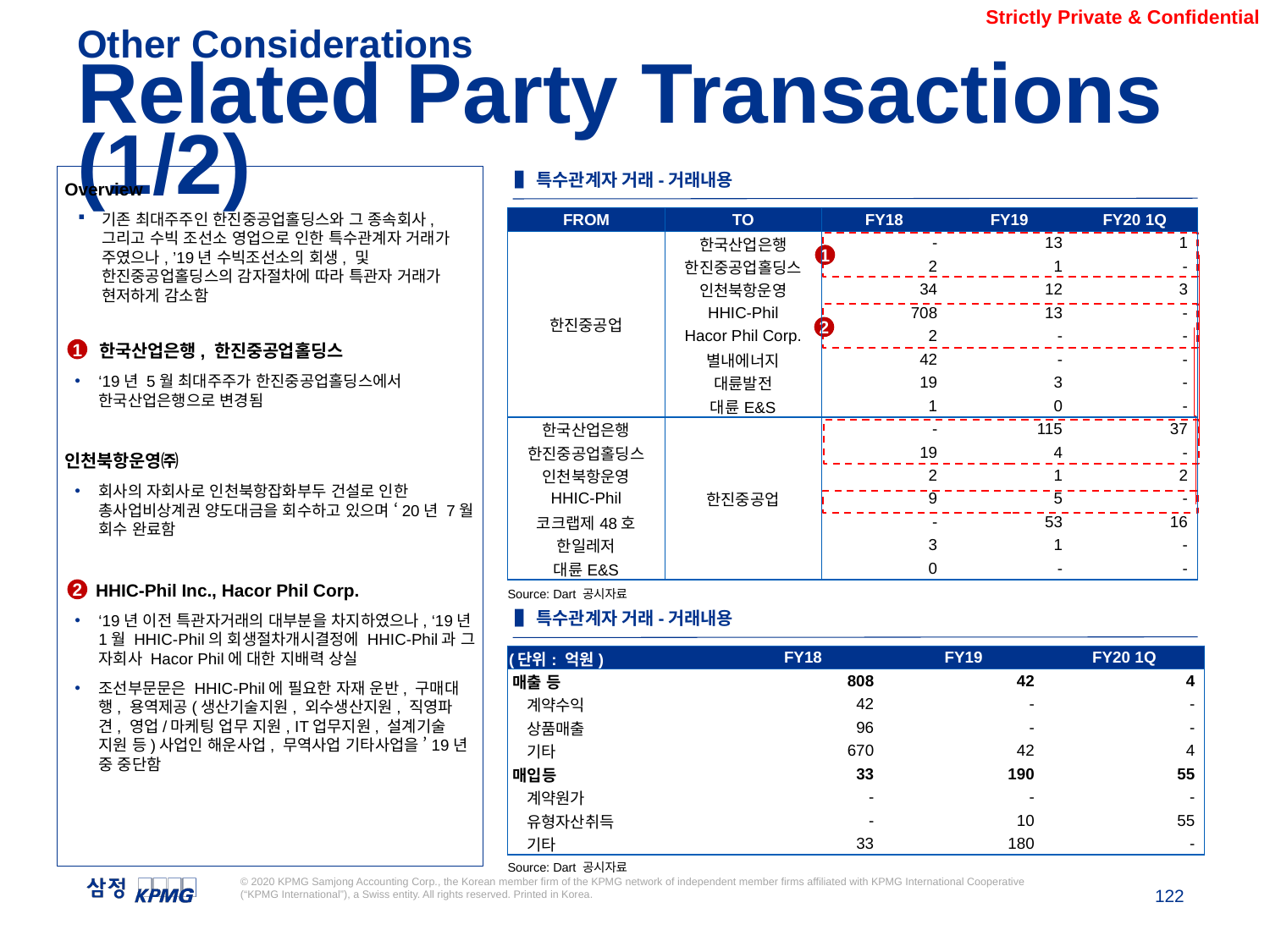

Other Considerations
Related Party Transactions (1/2)
▌특수관계자 거래-거래내용

Overview
기존 최대주주인 한진중공업홀딩스와 그 종속회사, 그리고 수빅 조선소 영업으로 인한 특수관계자 거래가 주였으나, ’19년 수빅조선소의 회생, 및 한진중공업홀딩스의 감자절차에 따라 특관자 거래가 현저하게 감소함

       한국산업은행, 한진중공업홀딩스
‘19년 5월 최대주주가 한진중공업홀딩스에서 한국산업은행으로 변경됨

인천북항운영㈜
회사의 자회사로 인천북항잡화부두 건설로 인한 총사업비상계권 양도대금을 회수하고 있으며 ‘20년 7월 회수 완료함

       HHIC-Phil Inc., Hacor Phil Corp.
‘19년 이전 특관자거래의 대부분을 차지하였으나, ‘19년 1월 HHIC-Phil의 회생절차개시결정에 HHIC-Phil과 그 자회사 Hacor Phil에 대한 지배력 상실
조선부문문은 HHIC-Phil에 필요한 자재 운반, 구매대행, 용역제공(생산기술지원, 외수생산지원, 직영파견, 영업/마케팅 업무 지원, IT업무지원, 설계기술 지원 등)사업인 해운사업, 무역사업 기타사업을 ’19년 중 중단함

| FROM | TO | FY18 | FY19 | FY20 1Q |
| --- | --- | --- | --- | --- |
| 한진중공업 | 한국산업은행 | - | 13 | 1 |
|  | 한진중공업홀딩스 | 2 | 1 | - |
|  | 인천북항운영 | 34 | 12 | 3 |
|  | HHIC-Phil | 708 | 13 | - |
|  | Hacor Phil Corp. | 2 | - | - |
|  | 별내에너지 | 42 | - | - |
|  | 대륜발전 | 19 | 3 | - |
|  | 대륜E&S | 1 | 0 | - |
| 한국산업은행 | 한진중공업 | - | 115 | 37 |
| 한진중공업홀딩스 |  | 19 | 4 | - |
| 인천북항운영 |  | 2 | 1 | 2 |
| HHIC-Phil |  | 9 | 5 | - |
| 코크랩제48호 |  | - | 53 | 16 |
| 한일레저 |  | 3 | 1 | - |
| 대륜E&S |  | 0 | - | - |

A
1

B
2
1

2
Source: Dart 공시자료
▌특수관계자 거래-거래내용

| (단위: 억원) | FY18 | FY19 | FY20 1Q |
| --- | --- | --- | --- |
| 매출 등 | 808 | 42 | 4 |
| 계약수익 | 42 | - | - |
| 상품매출 | 96 | - | - |
| 기타 | 670 | 42 | 4 |
| 매입등 | 33 | 190 | 55 |
| 계약원가 | - | - | - |
| 유형자산취득 | - | 10 | 55 |
| 기타 | 33 | 180 | - |
Source: Dart 공시자료